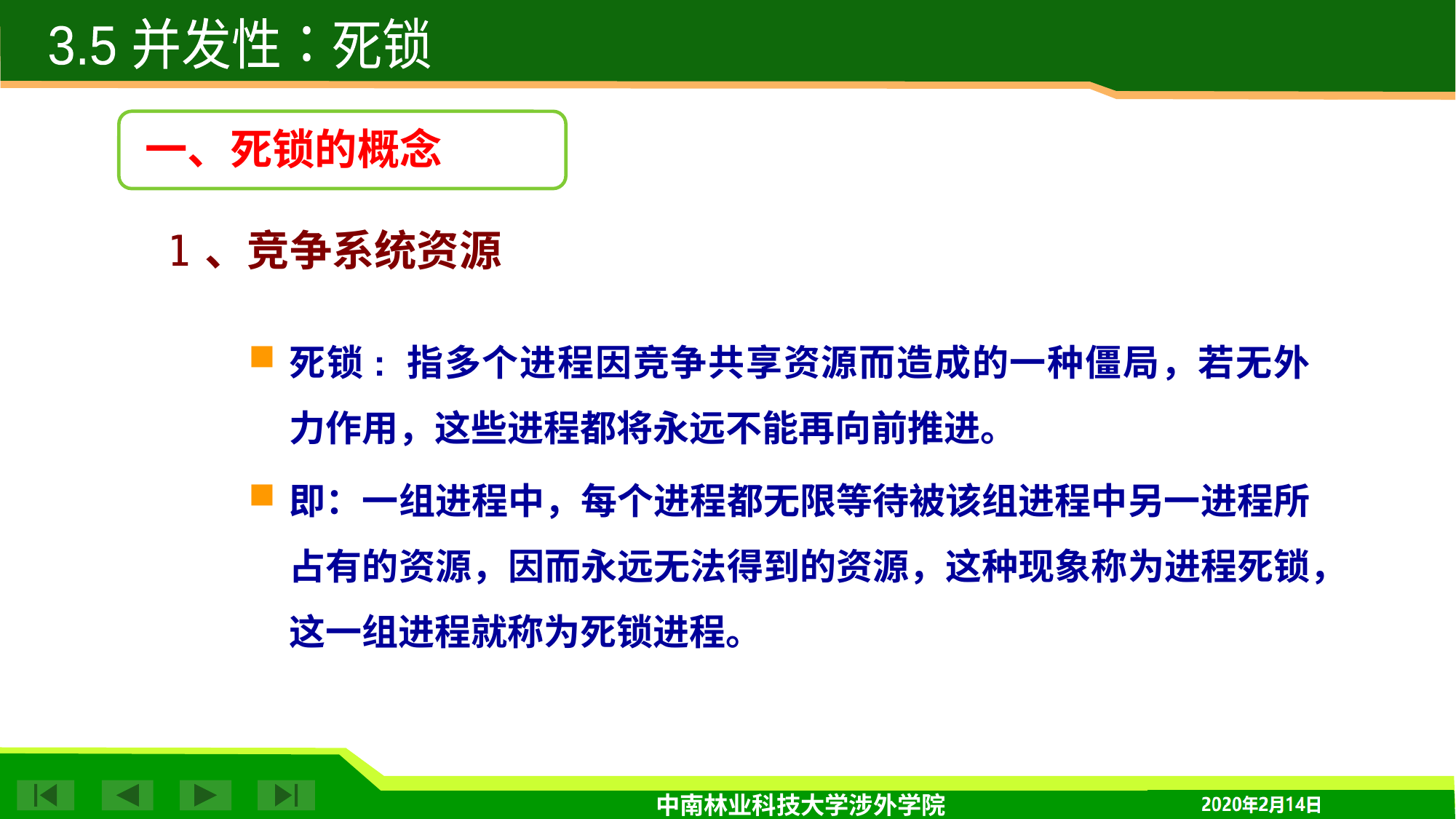

3.5 并发性：死锁

一、死锁的概念
1、竞争系统资源
死锁: 指多个进程因竞争共享资源而造成的一种僵局，若无外力作用，这些进程都将永远不能再向前推进。
即：一组进程中，每个进程都无限等待被该组进程中另一进程所占有的资源，因而永远无法得到的资源，这种现象称为进程死锁，这一组进程就称为死锁进程。